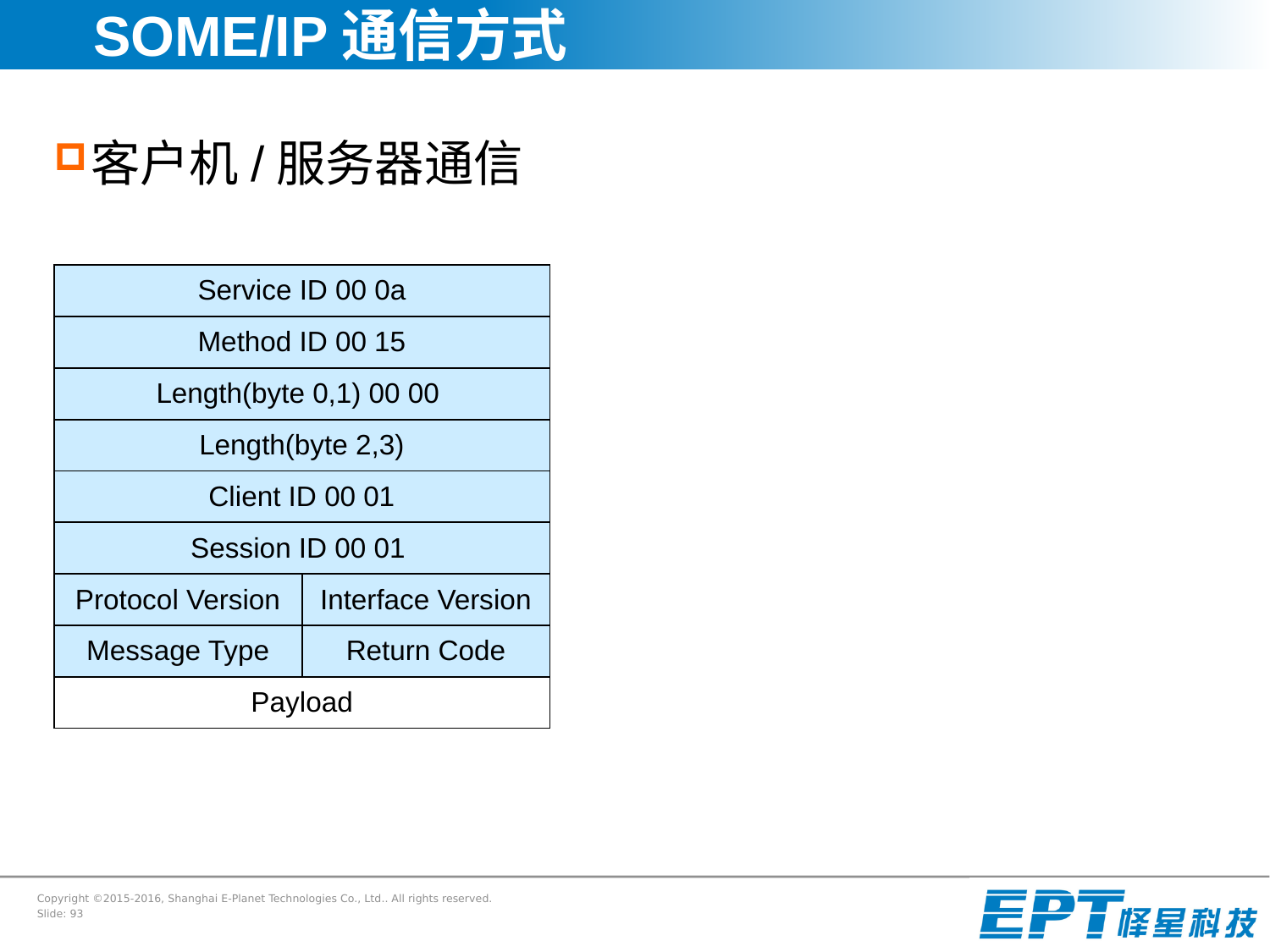

# SOME/IP通信方式
客户机/服务器通信

| Service ID 00 0a |  |
| --- | --- |
| Method ID 00 15 |  |
| Length(byte 0,1) 00 00 |  |
| Length(byte 2,3) |  |
| Client ID 00 01 |  |
| Session ID 00 01 |  |
| Protocol Version | Interface Version |
| Message Type | Return Code |
| Payload |  |